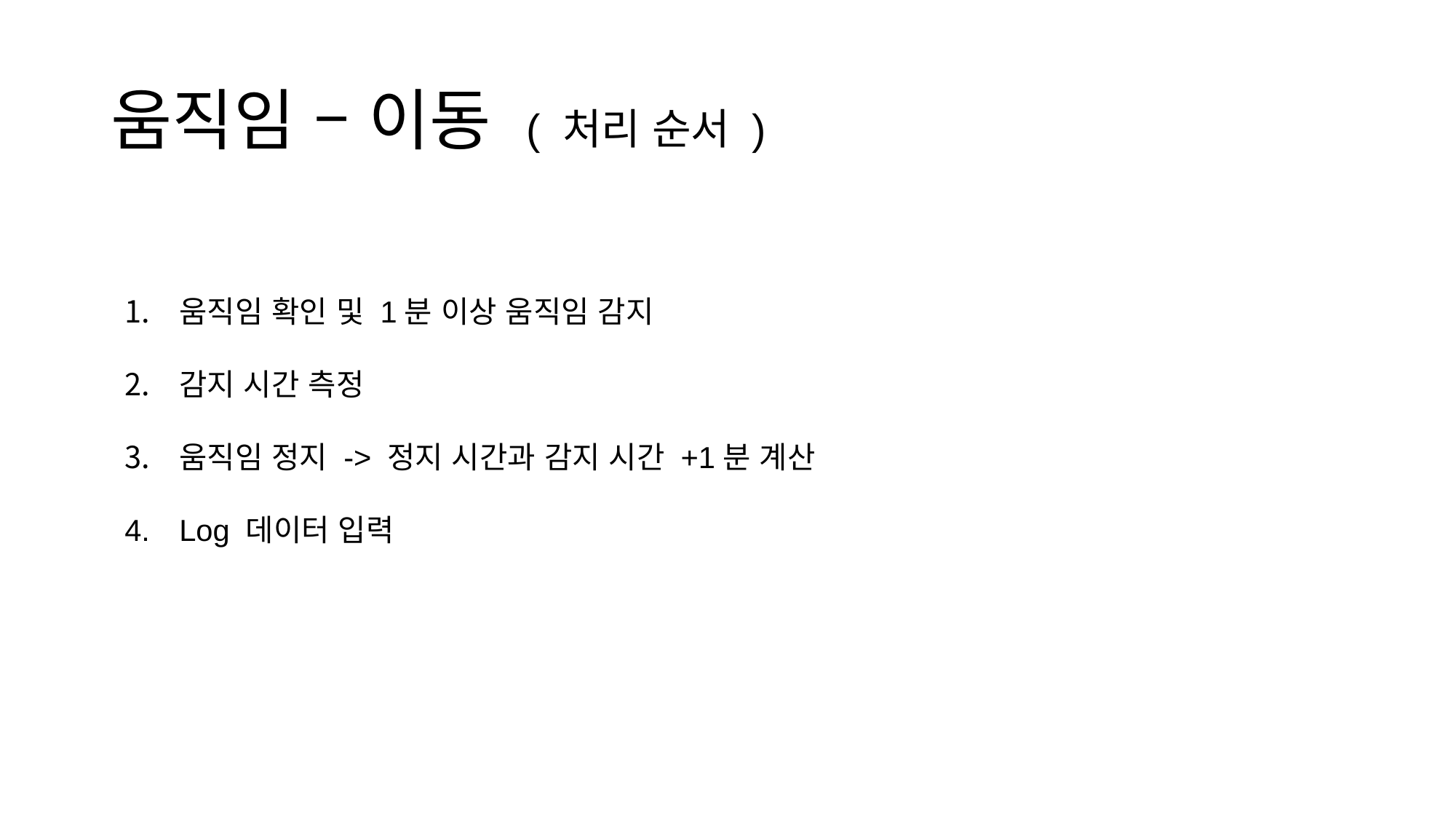

# 움직임 – 이동 ( 처리 순서 )
움직임 확인 및 1분 이상 움직임 감지

감지 시간 측정

움직임 정지 -> 정지 시간과 감지 시간 +1분 계산

Log 데이터 입력